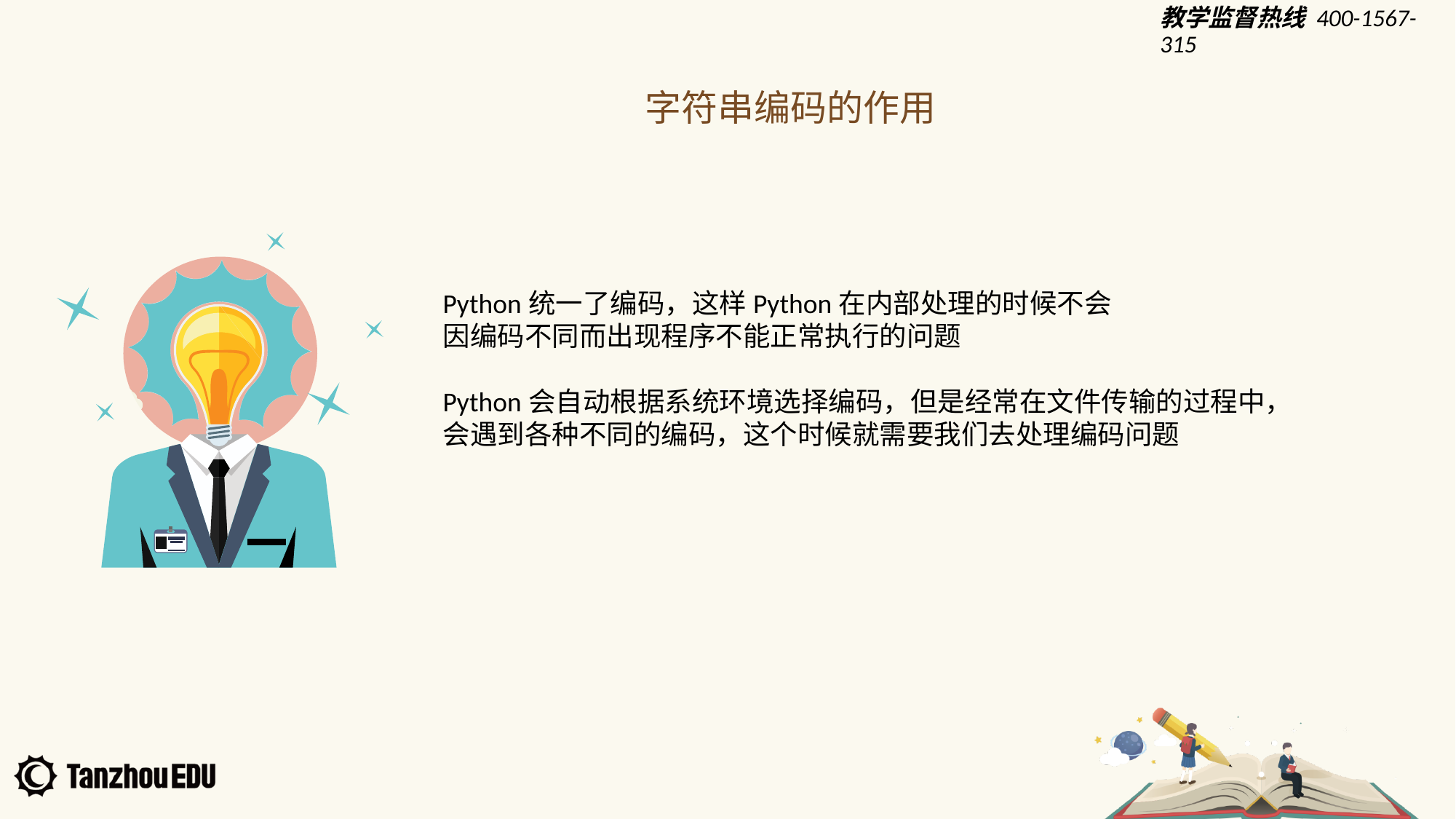

字符串编码的作用

Python统一了编码，这样Python在内部处理的时候不会
因编码不同而出现程序不能正常执行的问题

Python会自动根据系统环境选择编码，但是经常在文件传输的过程中，
会遇到各种不同的编码，这个时候就需要我们去处理编码问题